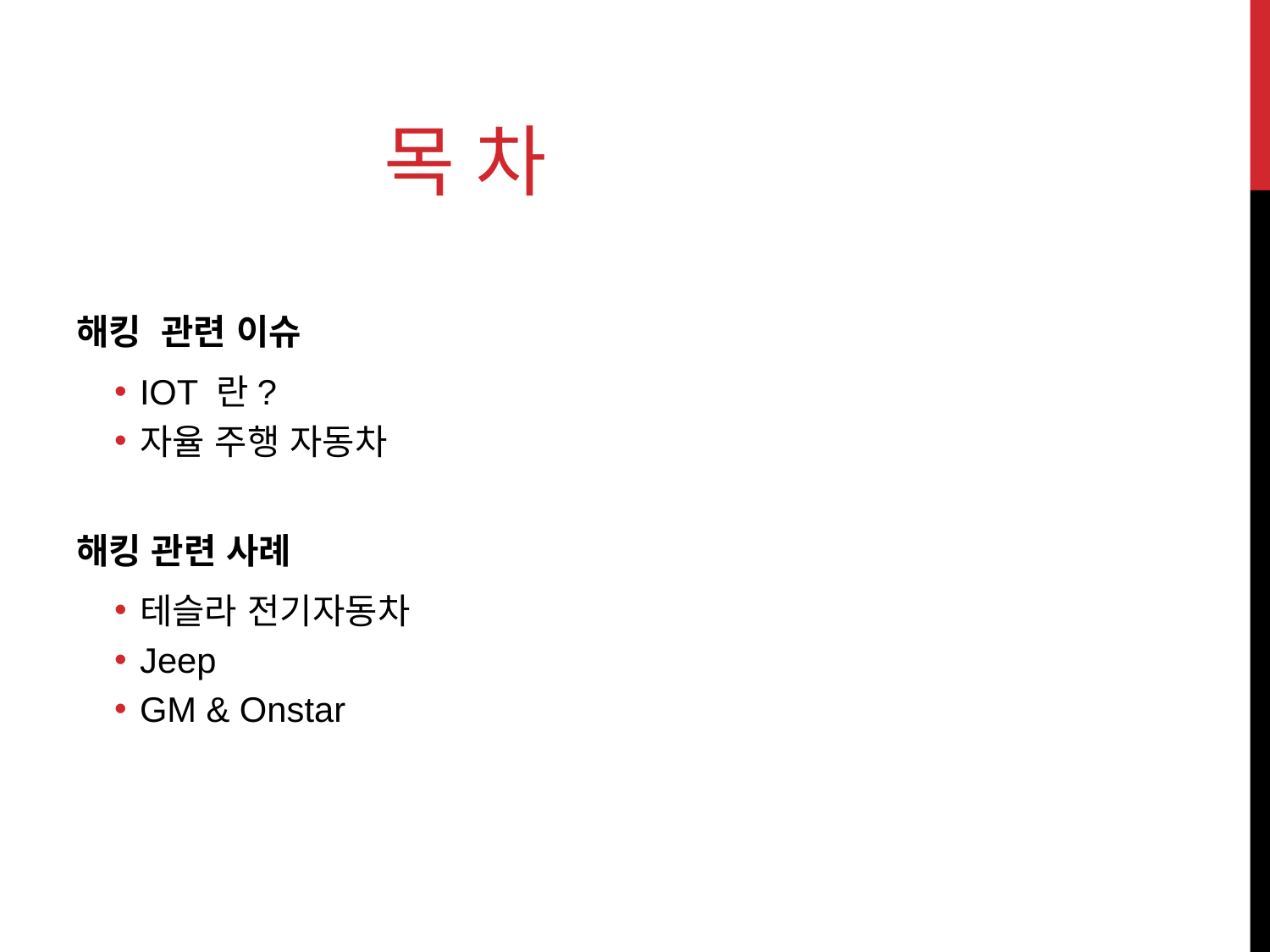

# 목 차

해킹  관련 이슈
IOT 란?
자율 주행 자동차

해킹 관련 사례
테슬라 전기자동차
Jeep
GM & Onstar